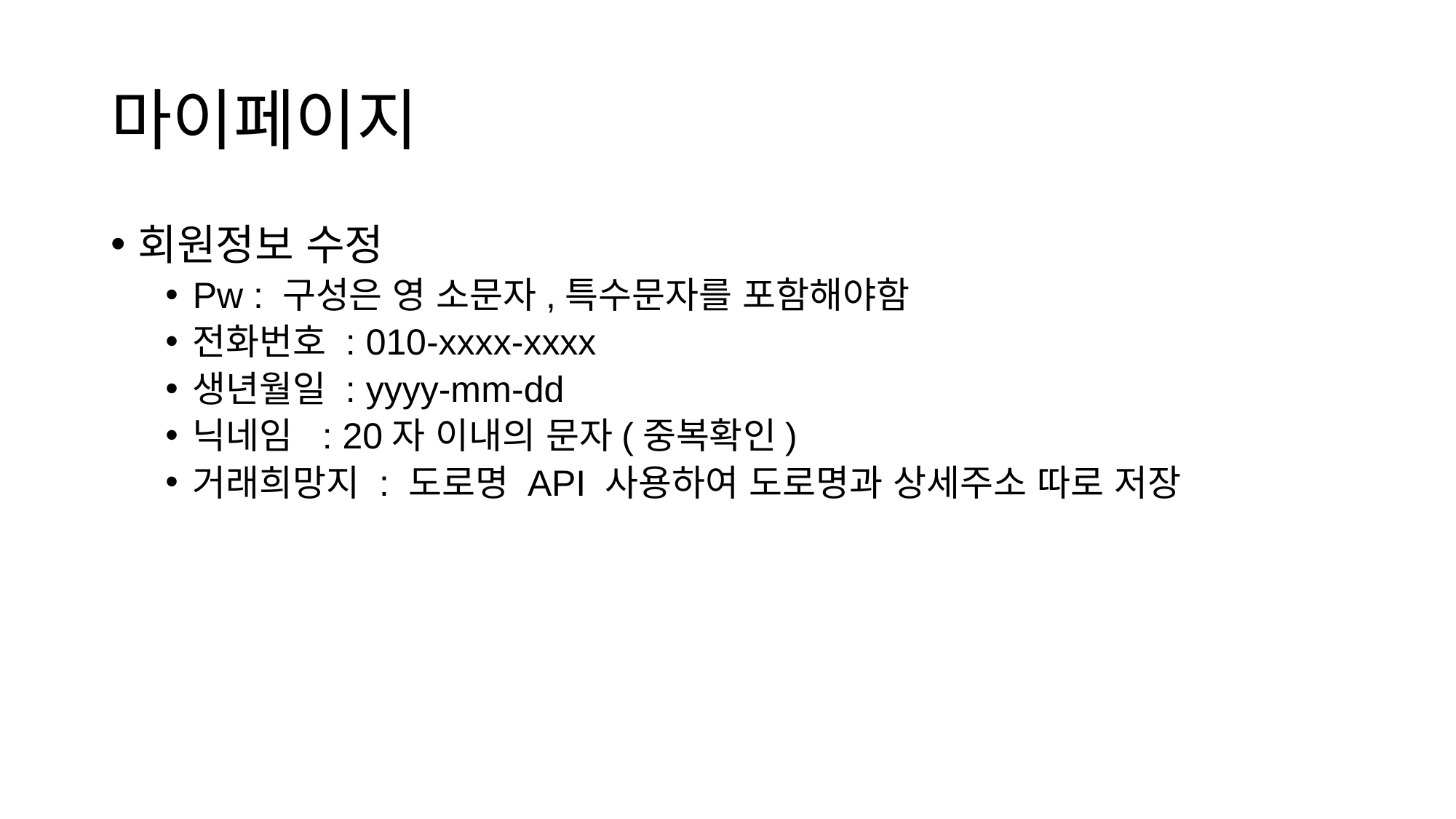

# 마이페이지
회원정보 수정
Pw : 구성은 영 소문자,특수문자를 포함해야함
전화번호 : 010-xxxx-xxxx
생년월일 : yyyy-mm-dd
닉네임  : 20자 이내의 문자(중복확인)
거래희망지 : 도로명 API 사용하여 도로명과 상세주소 따로 저장